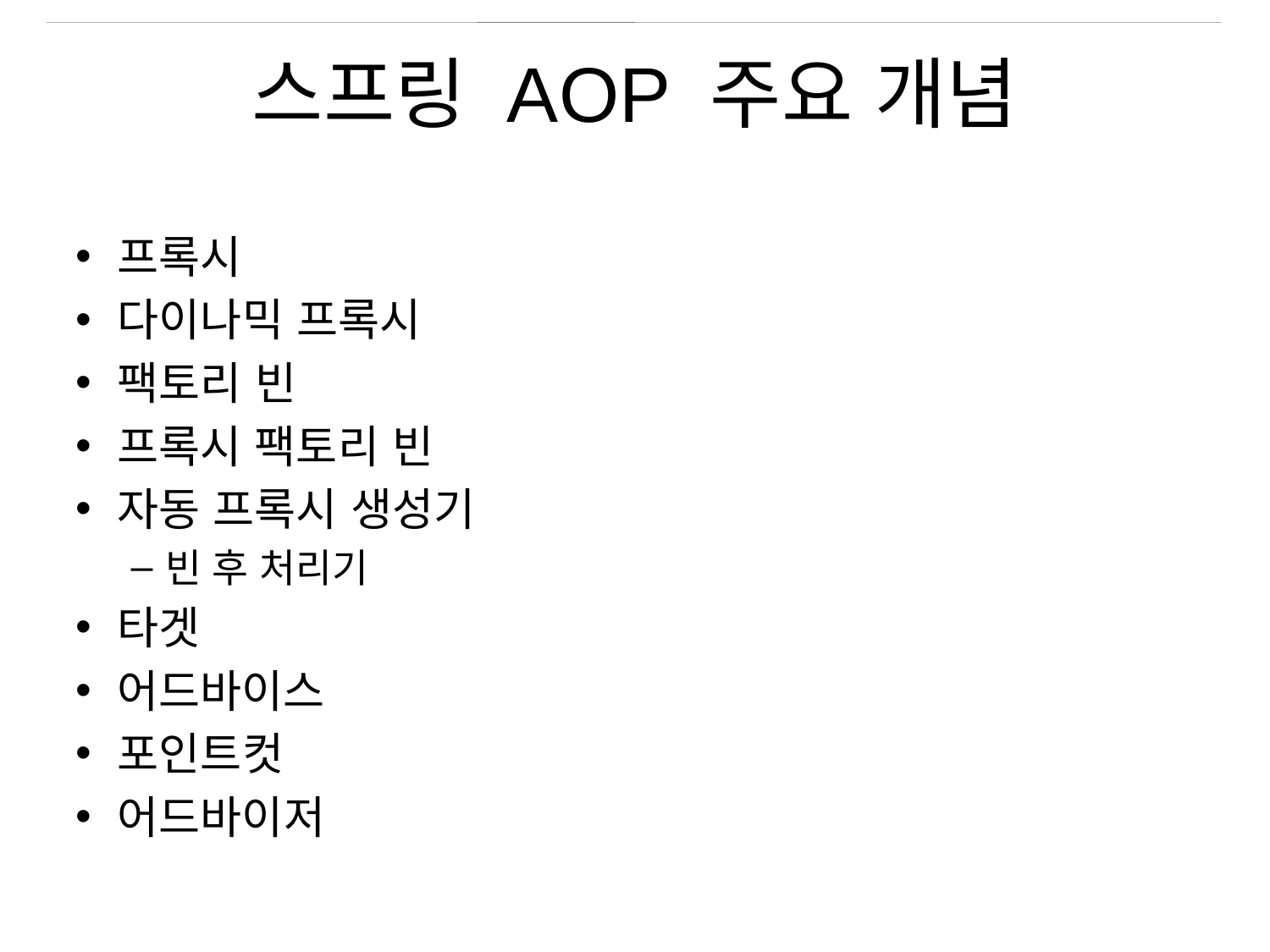

# 스프링 AOP 주요 개념
프록시
다이나믹 프록시
팩토리 빈
프록시 팩토리 빈
자동 프록시 생성기
빈 후 처리기
타겟
어드바이스
포인트컷
어드바이저